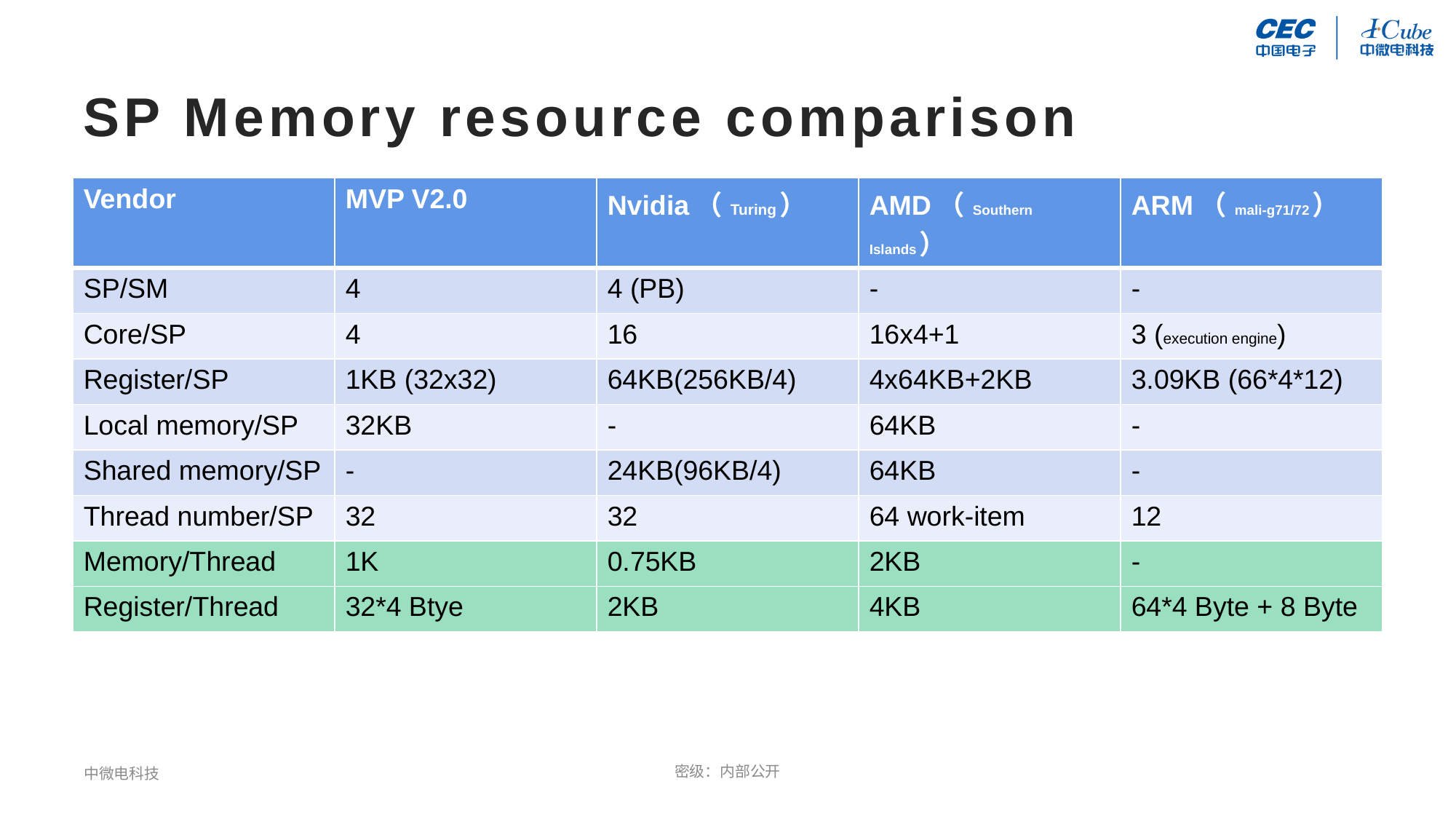

# SP Memory resource comparison
| Vendor | MVP V2.0 | Nvidia（Turing） | AMD（Southern Islands） | ARM（mali-g71/72） |
| --- | --- | --- | --- | --- |
| SP/SM | 4 | 4 (PB) | - | - |
| Core/SP | 4 | 16 | 16x4+1 | 3 (execution engine) |
| Register/SP | 1KB (32x32) | 64KB(256KB/4) | 4x64KB+2KB | 3.09KB (66\*4\*12) |
| Local memory/SP | 32KB | - | 64KB | -64 Byte (l1c) |
| Shared memory/SP | - | 24KB(96KB/4) | 64KB | -256/512KB (l2c) |
| Thread number/SP | 32 | 32 | 64 work-item | 12 |
| Memory/Thread | 1K | 0.75KB | 2KB | - |
| Register/Thread | 32\*4 Btye | 2KB | 4KB | 64\*4 Byte + 8 Byte |
中微电科技
密级：内部公开
12